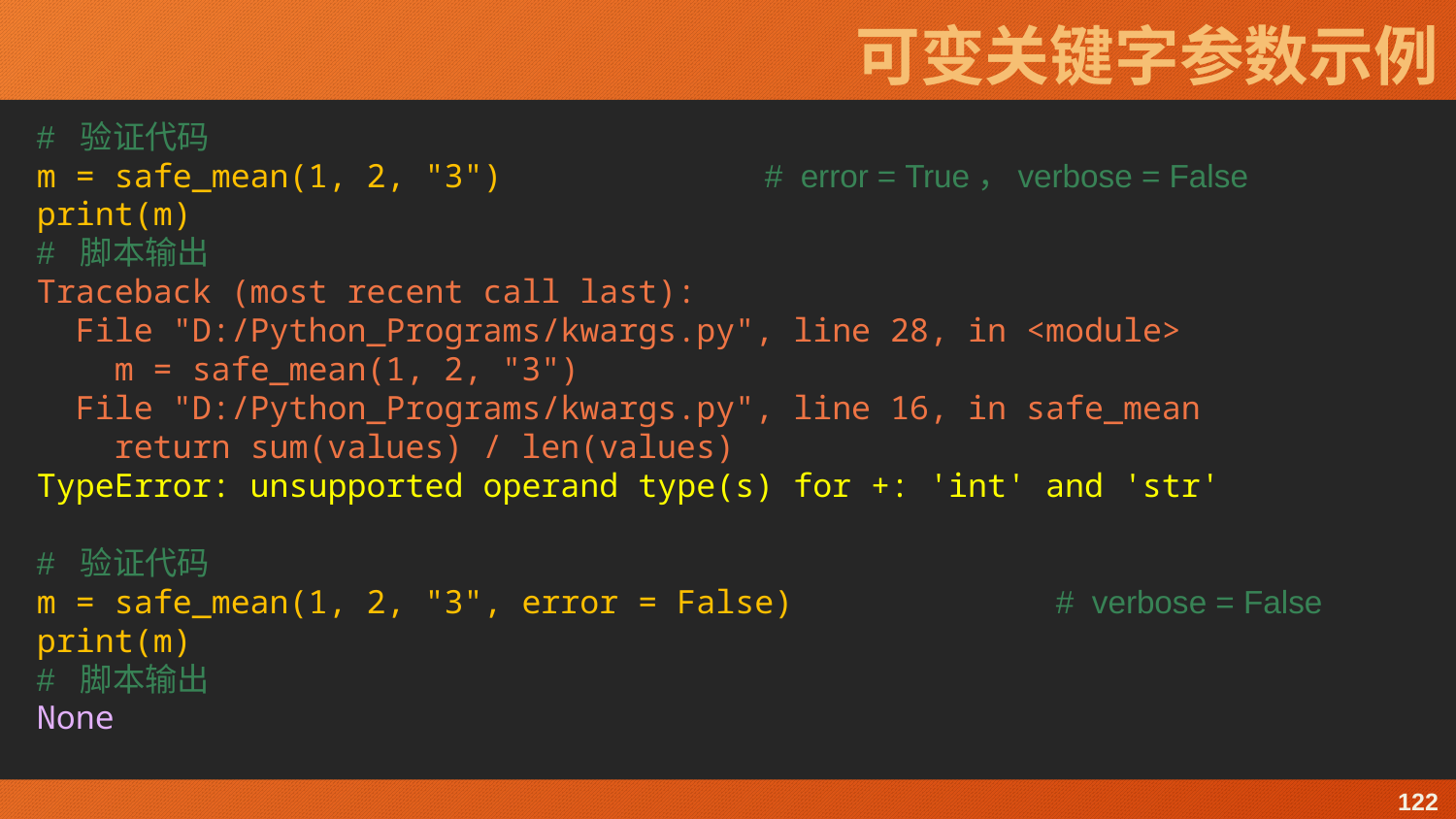

# 可变关键字参数示例
#  验证代码
m = safe_mean(1, 2, "3")		#  error = True，verbose = False
print(m)
#  脚本输出
Traceback (most recent call last):
  File "D:/Python_Programs/kwargs.py", line 28, in <module>
    m = safe_mean(1, 2, "3")
  File "D:/Python_Programs/kwargs.py", line 16, in safe_mean
    return sum(values) / len(values)
TypeError: unsupported operand type(s) for +: 'int' and 'str'

#  验证代码
m = safe_mean(1, 2, "3", error = False)		#  verbose = False
print(m)
#  脚本输出
None
122